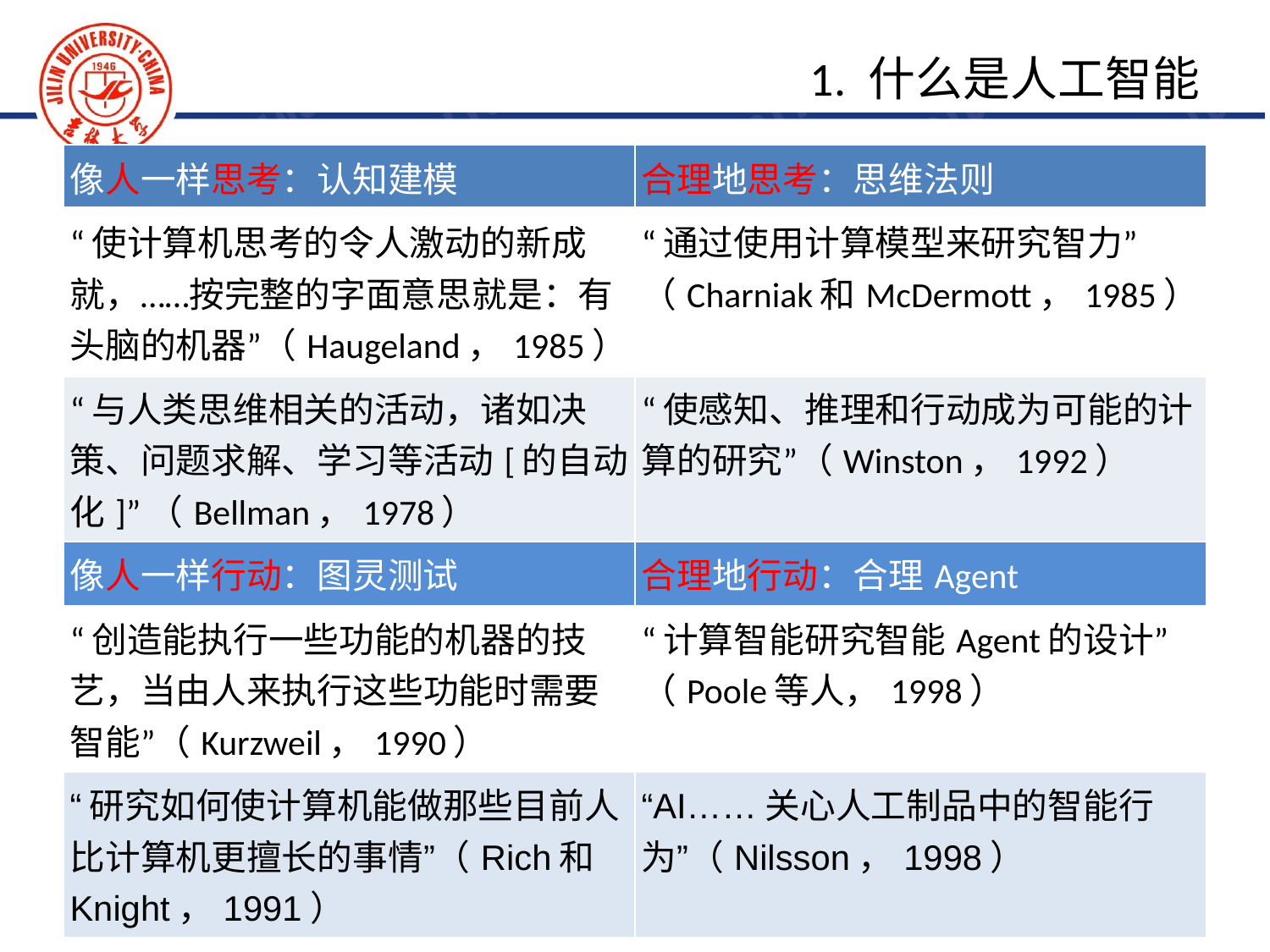

1. 什么是人工智能
| 像人一样思考：认知建模 | 合理地思考：思维法则 |
| --- | --- |
| “使计算机思考的令人激动的新成就，……按完整的字面意思就是：有头脑的机器”（Haugeland，1985） | “通过使用计算模型来研究智力”（Charniak和McDermott，1985） |
| “与人类思维相关的活动，诸如决策、问题求解、学习等活动[的自动化]”（Bellman，1978） | “使感知、推理和行动成为可能的计算的研究”（Winston，1992） |
| 像人一样行动：图灵测试 | 合理地行动：合理Agent |
| “创造能执行一些功能的机器的技艺，当由人来执行这些功能时需要智能”（Kurzweil，1990） | “计算智能研究智能Agent的设计”（Poole等人，1998） |
| “研究如何使计算机能做那些目前人比计算机更擅长的事情”（Rich和Knight，1991） | “AI……关心人工制品中的智能行为”（Nilsson，1998） |
13